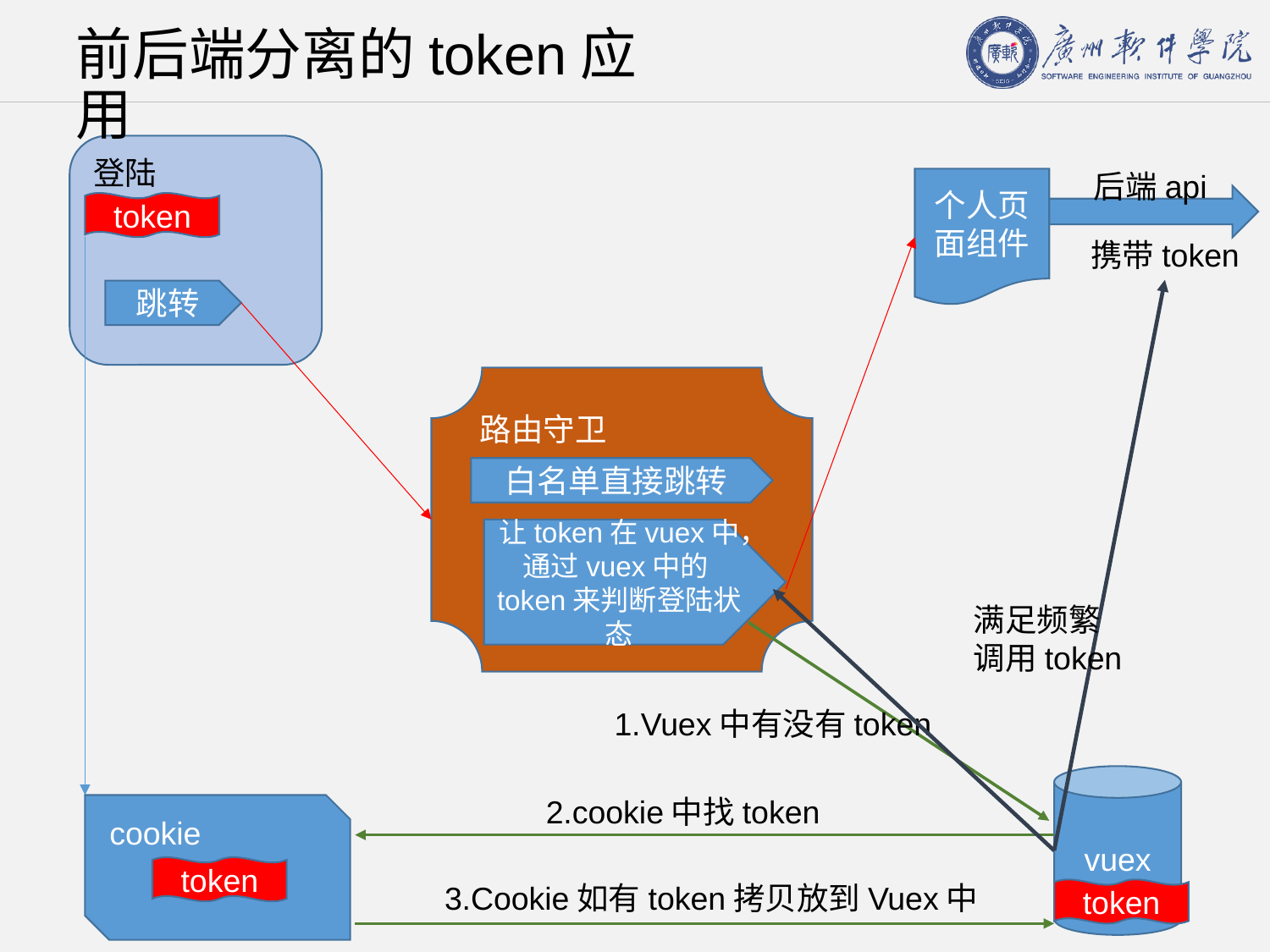

# 前后端分离的token应用
登陆
后端api
个人页面组件

token
携带token
跳转
路由守卫
白名单直接跳转
让token在vuex中，通过vuex中的token来判断登陆状态
满足频繁
调用token
1.Vuex中有没有token
vuex
2.cookie中找token
cookie
token
3.Cookie如有token拷贝放到Vuex中
token